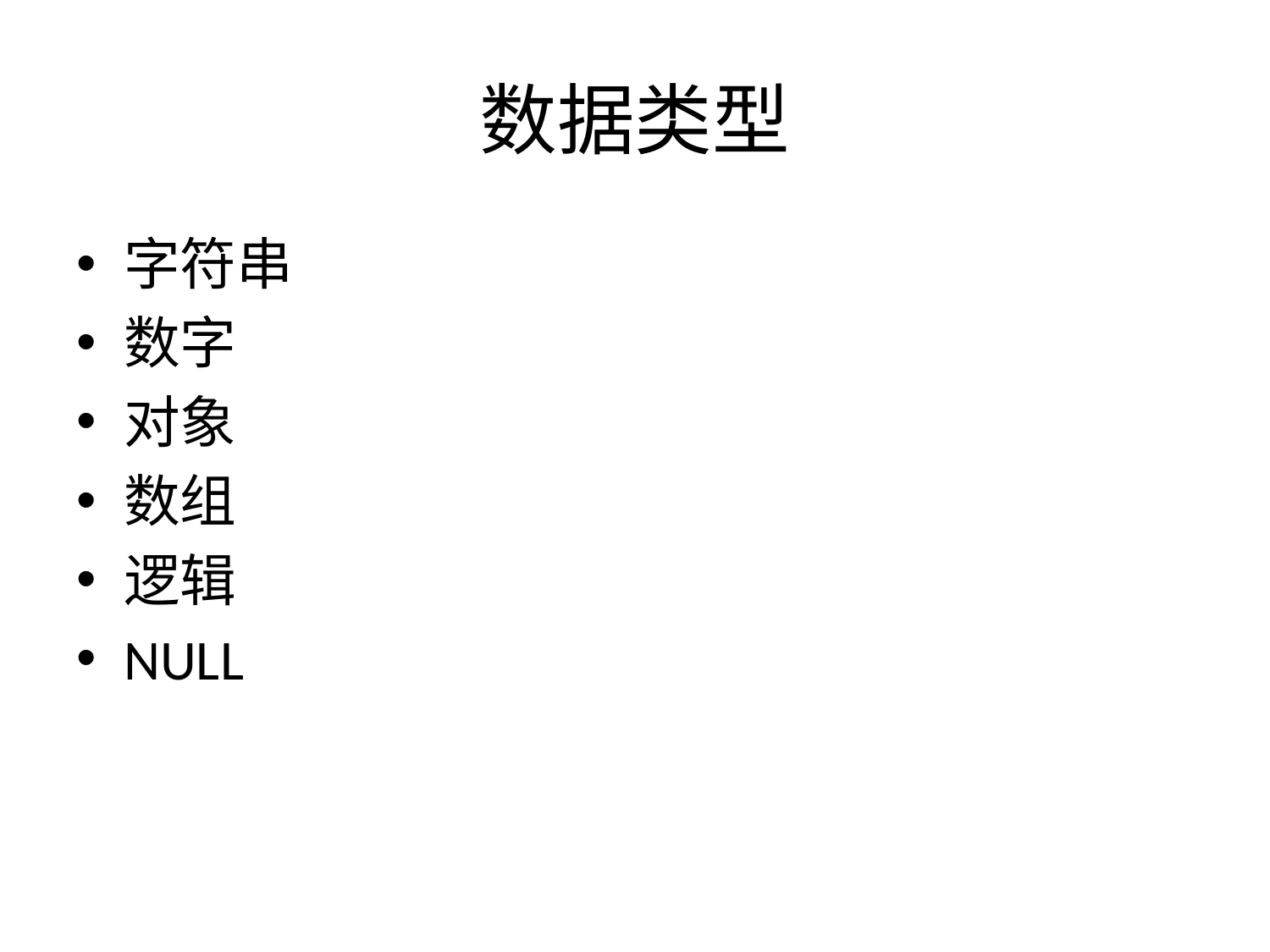

# 数据类型
字符串
数字
对象
数组
逻辑
NULL